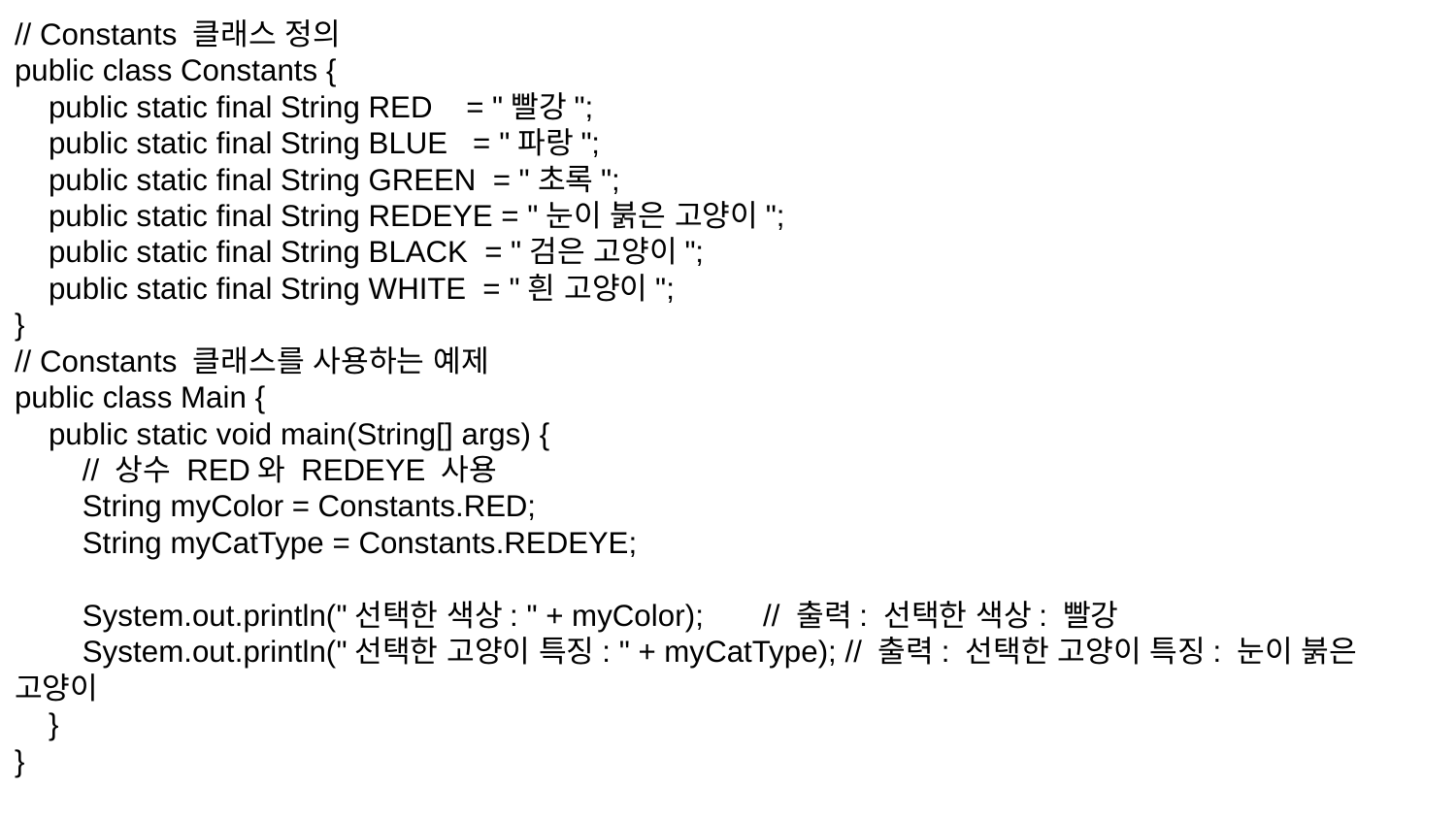

// Constants 클래스 정의
public class Constants {
    public static final String RED    = "빨강";
    public static final String BLUE   = "파랑";
    public static final String GREEN  = "초록";
    public static final String REDEYE = "눈이 붉은 고양이";
    public static final String BLACK  = "검은 고양이";
    public static final String WHITE  = "흰 고양이";
}
// Constants 클래스를 사용하는 예제
public class Main {
    public static void main(String[] args) {
        // 상수 RED와 REDEYE 사용
        String myColor = Constants.RED;
        String myCatType = Constants.REDEYE;

        System.out.println("선택한 색상: " + myColor);       // 출력: 선택한 색상: 빨강
        System.out.println("선택한 고양이 특징: " + myCatType); // 출력: 선택한 고양이 특징: 눈이 붉은 고양이
    }
}